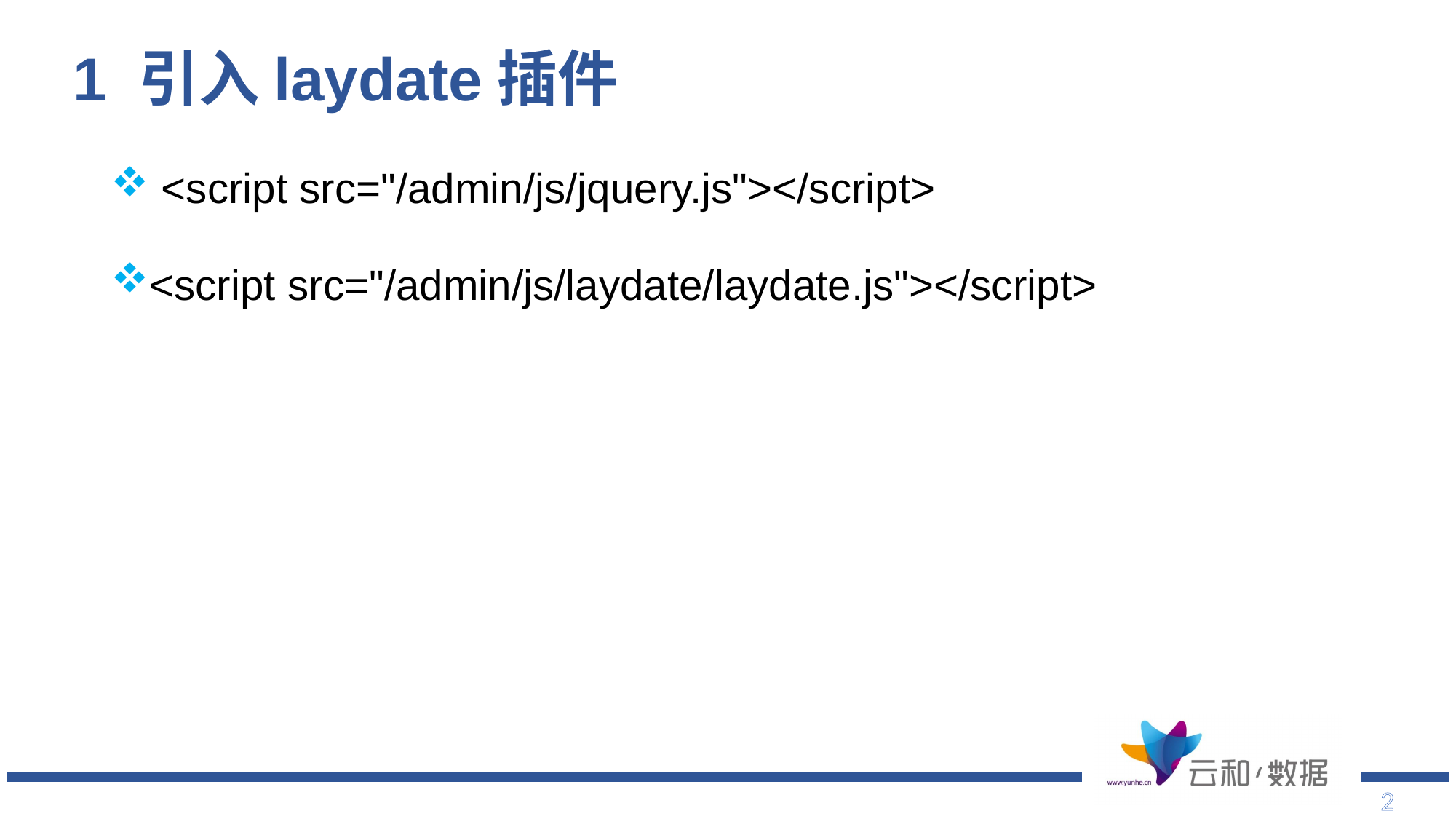

# 1 引入laydate插件
 <script src="/admin/js/jquery.js"></script>
<script src="/admin/js/laydate/laydate.js"></script>